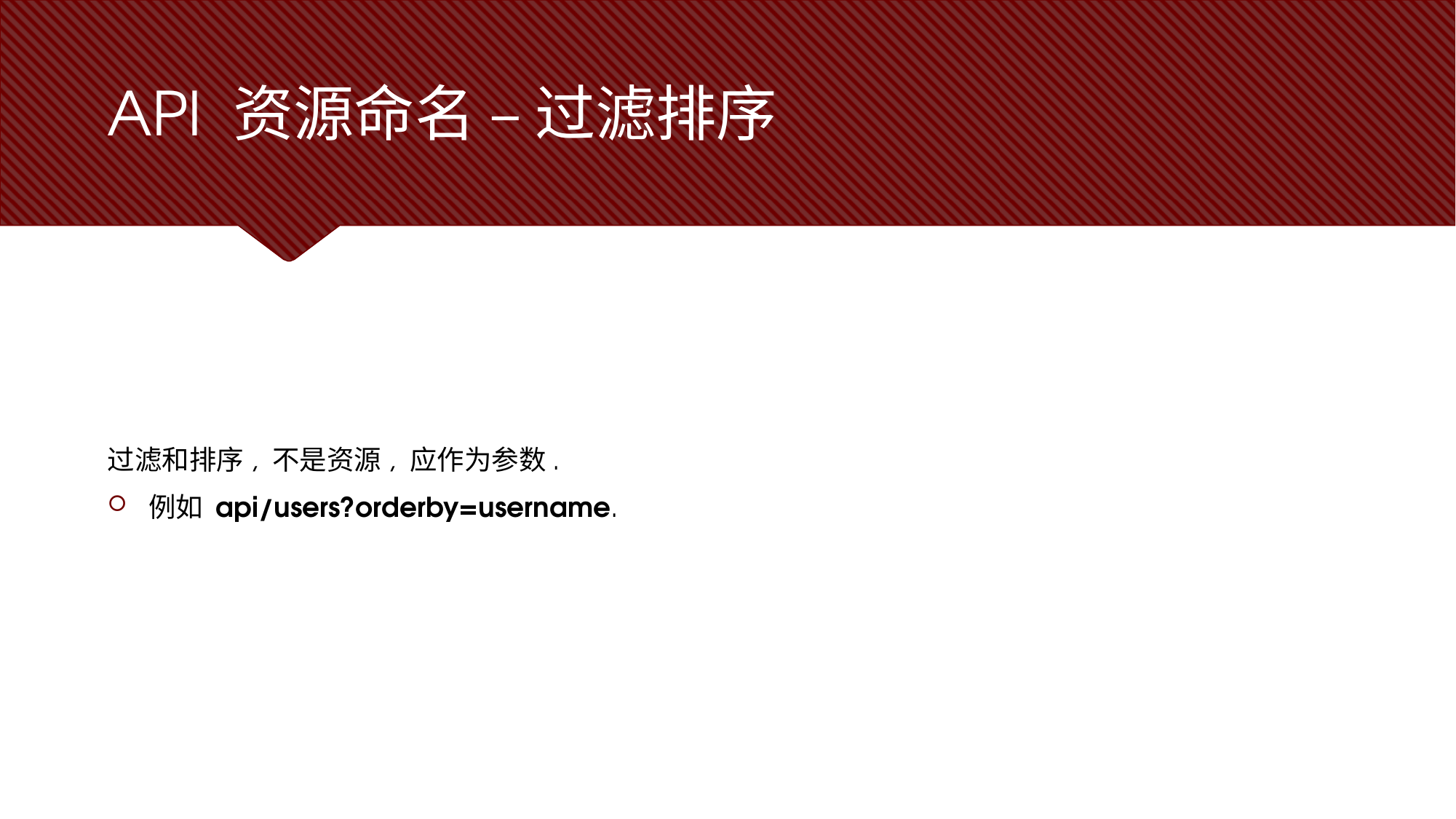

# API 资源命名 – 过滤排序
过滤和排序, 不是资源, 应作为参数.
例如 api/users?orderby=username.